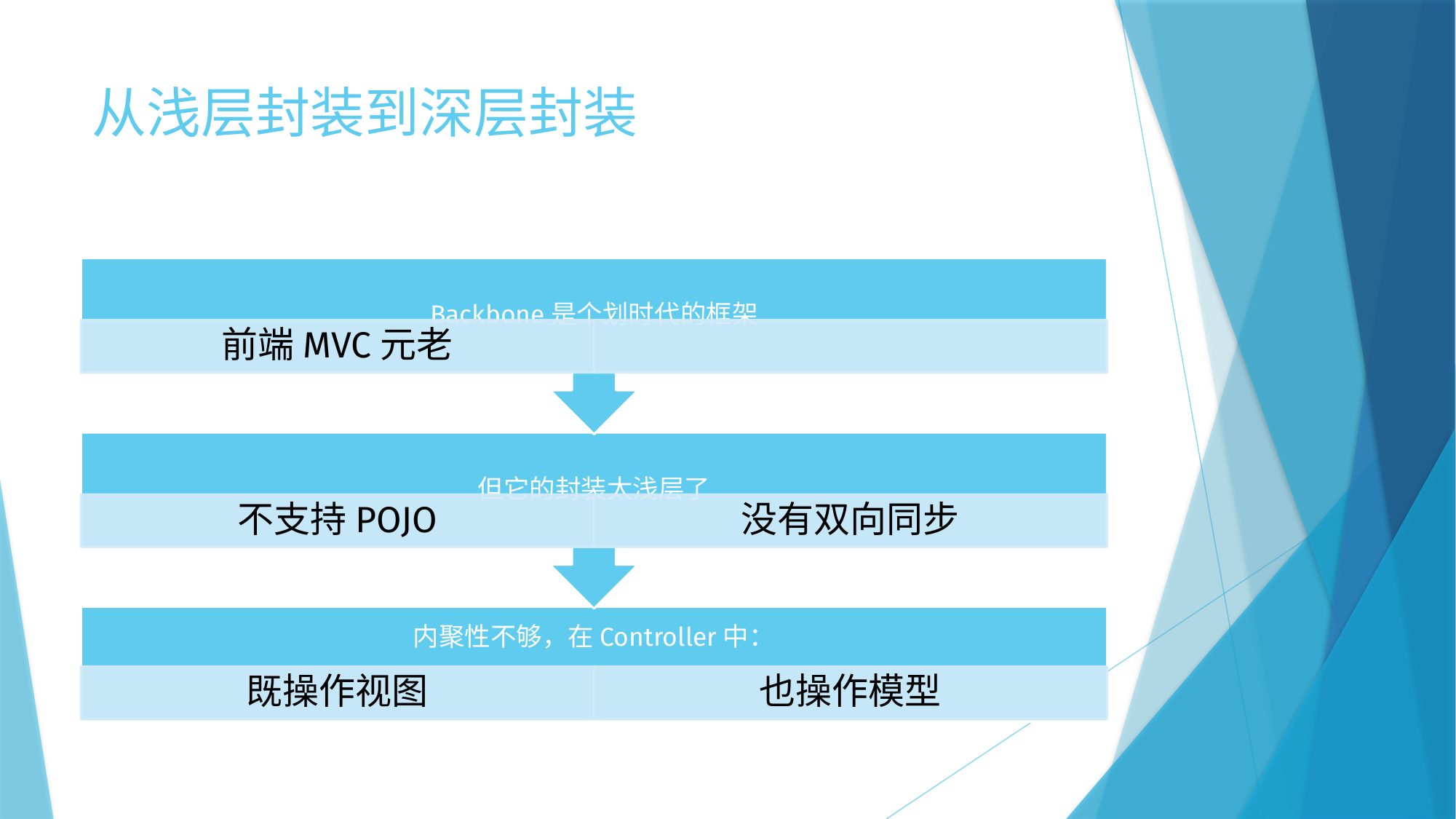

# 从浅层封装到深层封装
内聚性不够，在Controller中：
既操作视图
也操作模型
但它的封装太浅层了
不支持POJO
没有双向同步
Backbone是个划时代的框架
前端MVC元老